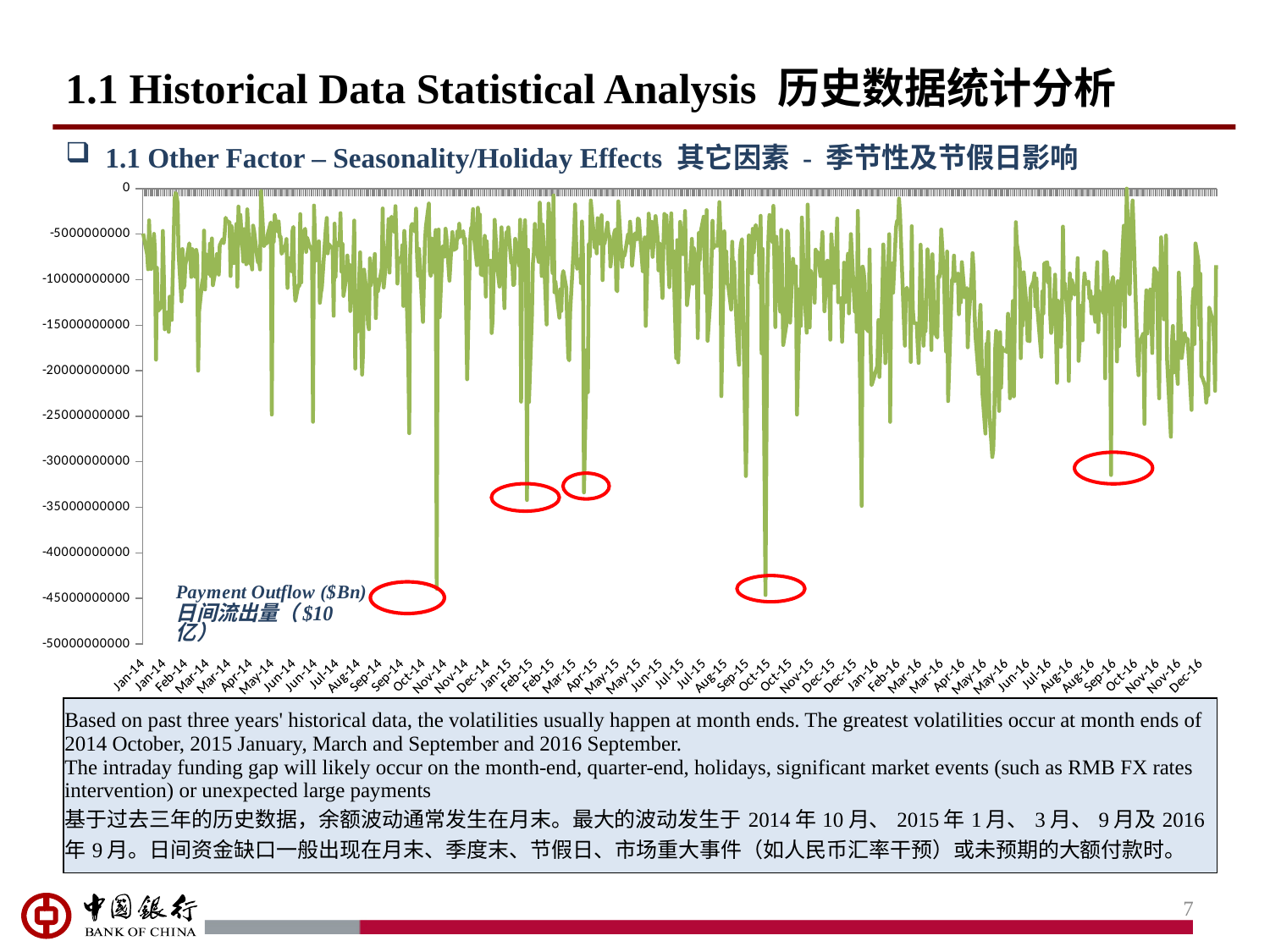

1.1 Historical Data Statistical Analysis 历史数据统计分析
# 1.1 Other Factor – Seasonality/Holiday Effects 其它因素 - 季节性及节假日影响

[unsupported chart]

| Based on past three years' historical data, the volatilities usually happen at month ends. The greatest volatilities occur at month ends of 2014 October, 2015 January, March and September and 2016 September. The intraday funding gap will likely occur on the month-end, quarter-end, holidays, significant market events (such as RMB FX rates intervention) or unexpected large payments 基于过去三年的历史数据，余额波动通常发生在月末。最大的波动发生于2014年10月、2015年1月、3月、9月及2016年9月。日间资金缺口一般出现在月末、季度末、节假日、市场重大事件（如人民币汇率干预）或未预期的大额付款时。 |
| --- |
7